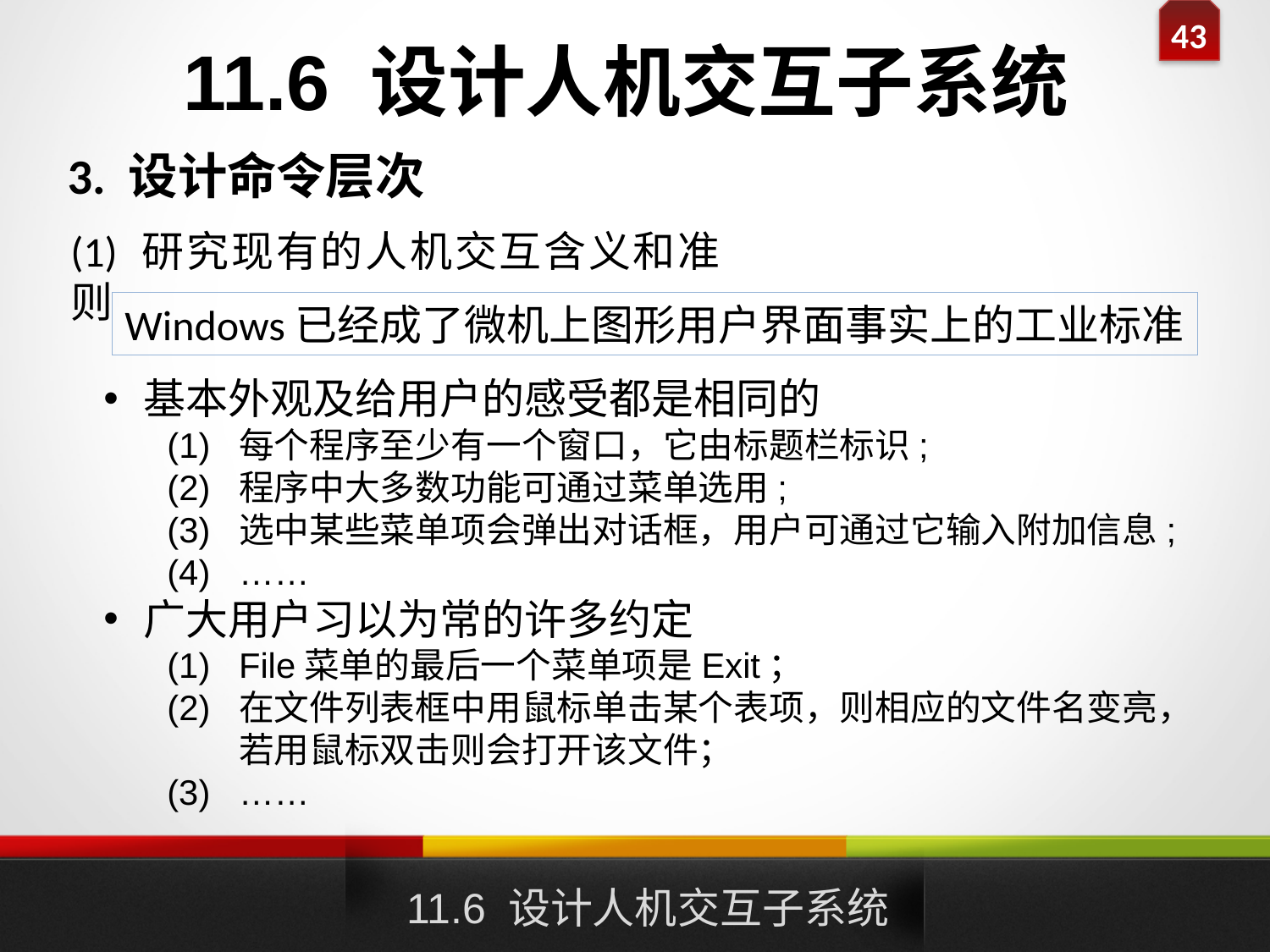

# 11.6 设计人机交互子系统
3. 设计命令层次
(1) 研究现有的人机交互含义和准则
Windows已经成了微机上图形用户界面事实上的工业标准
基本外观及给用户的感受都是相同的
每个程序至少有一个窗口，它由标题栏标识;
程序中大多数功能可通过菜单选用;
选中某些菜单项会弹出对话框，用户可通过它输入附加信息;
……
广大用户习以为常的许多约定
File菜单的最后一个菜单项是Exit；
在文件列表框中用鼠标单击某个表项，则相应的文件名变亮，若用鼠标双击则会打开该文件；
……
11.6 设计人机交互子系统